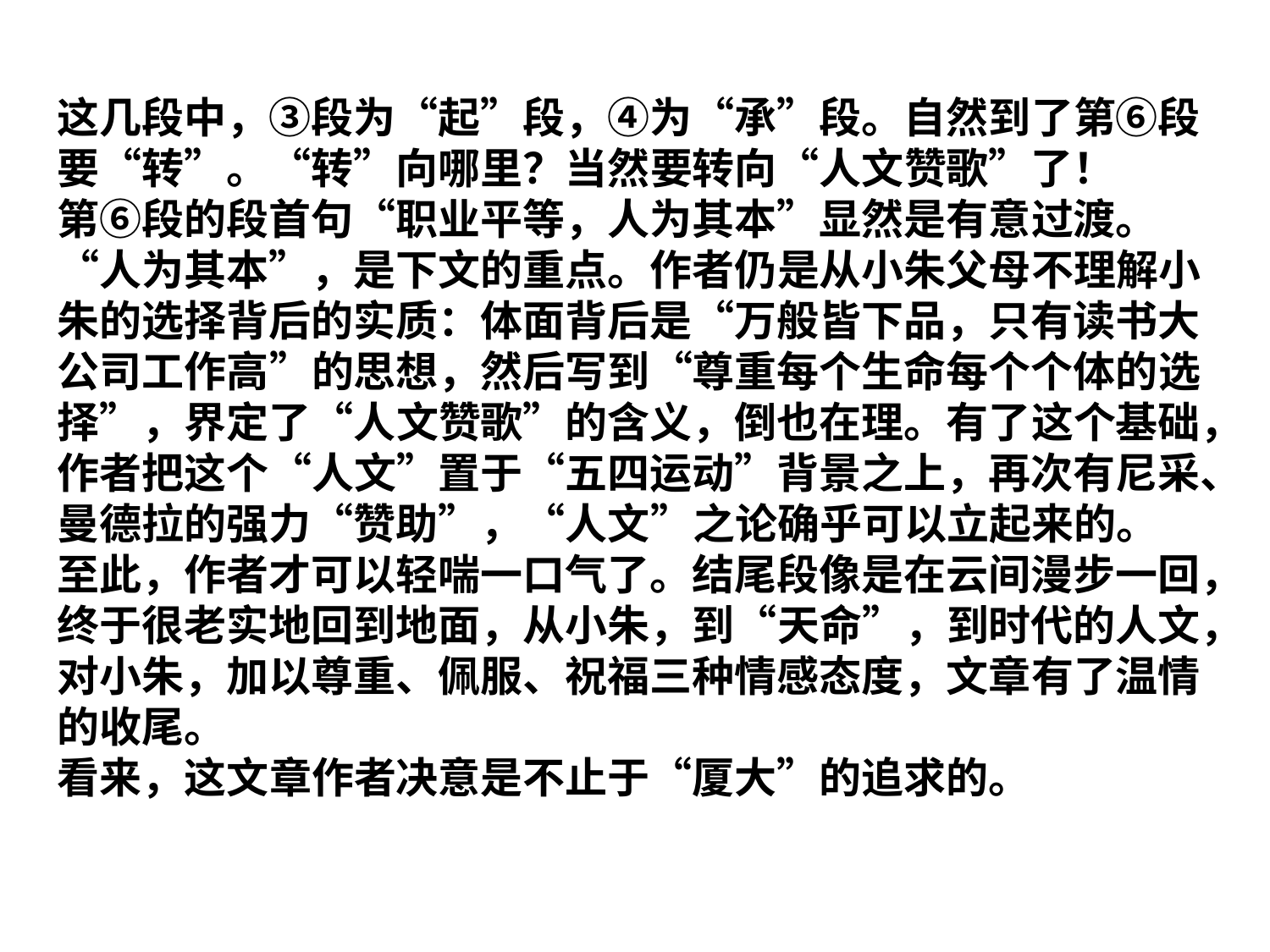

这几段中，③段为“起”段，④为“承”段。自然到了第⑥段要“转”。“转”向哪里？当然要转向“人文赞歌”了！
第⑥段的段首句“职业平等，人为其本”显然是有意过渡。“人为其本”，是下文的重点。作者仍是从小朱父母不理解小朱的选择背后的实质：体面背后是“万般皆下品，只有读书大公司工作高”的思想，然后写到“尊重每个生命每个个体的选择”，界定了“人文赞歌”的含义，倒也在理。有了这个基础，作者把这个“人文”置于“五四运动”背景之上，再次有尼采、曼德拉的强力“赞助”，“人文”之论确乎可以立起来的。
至此，作者才可以轻喘一口气了。结尾段像是在云间漫步一回，终于很老实地回到地面，从小朱，到“天命”，到时代的人文，对小朱，加以尊重、佩服、祝福三种情感态度，文章有了温情的收尾。
看来，这文章作者决意是不止于“厦大”的追求的。